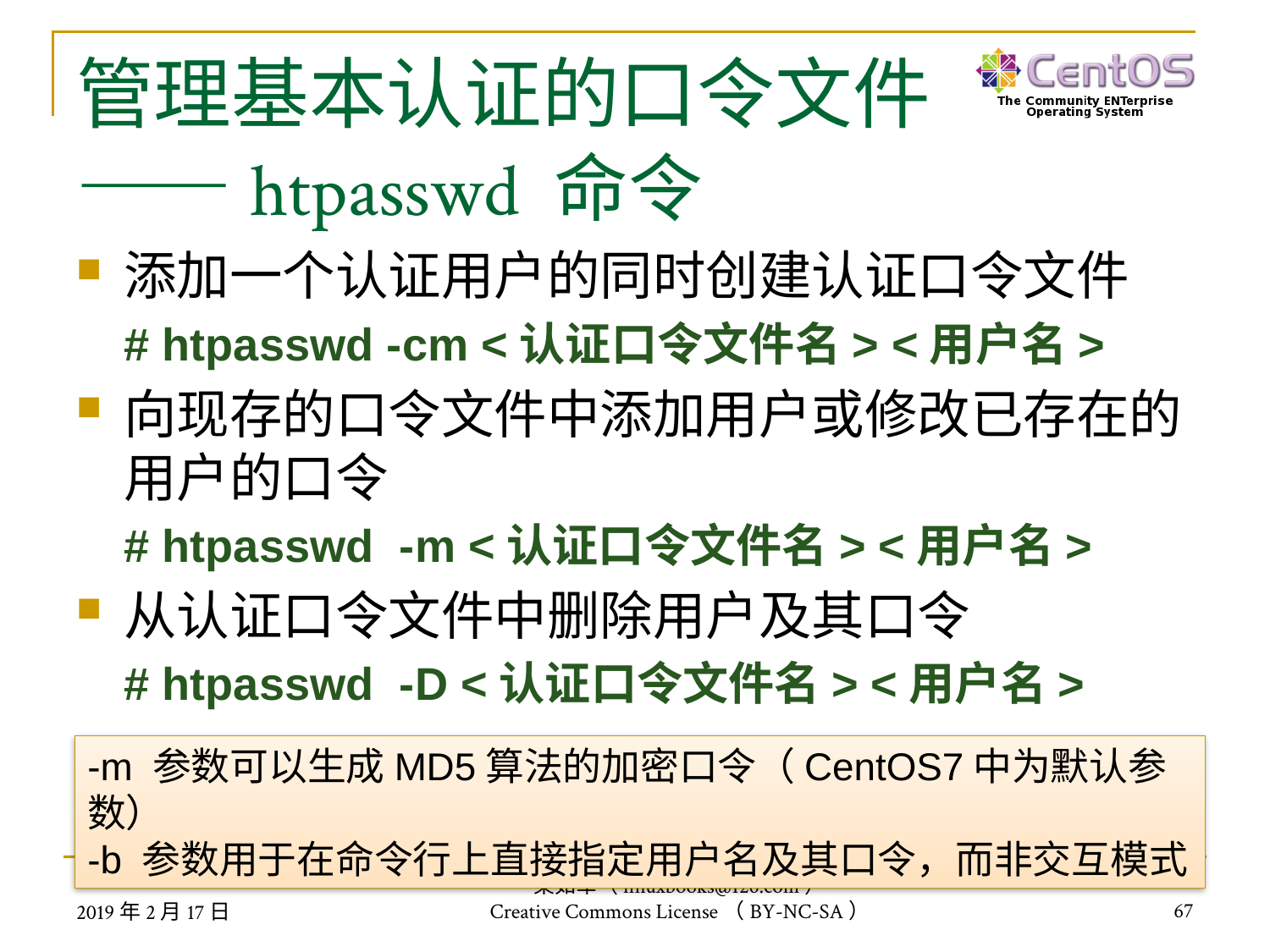

# 管理基本认证的口令文件 ——htpasswd 命令
添加一个认证用户的同时创建认证口令文件
# htpasswd -cm <认证口令文件名> <用户名>
向现存的口令文件中添加用户或修改已存在的用户的口令
# htpasswd  -m <认证口令文件名> <用户名>
从认证口令文件中删除用户及其口令
# htpasswd  -D <认证口令文件名> <用户名>
-m 参数可以生成MD5算法的加密口令（CentOS7中为默认参数）
-b 参数用于在命令行上直接指定用户名及其口令，而非交互模式
梁如军（linuxbooks@126.com）
Creative Commons License（BY-NC-SA）
2019年2月17日
67